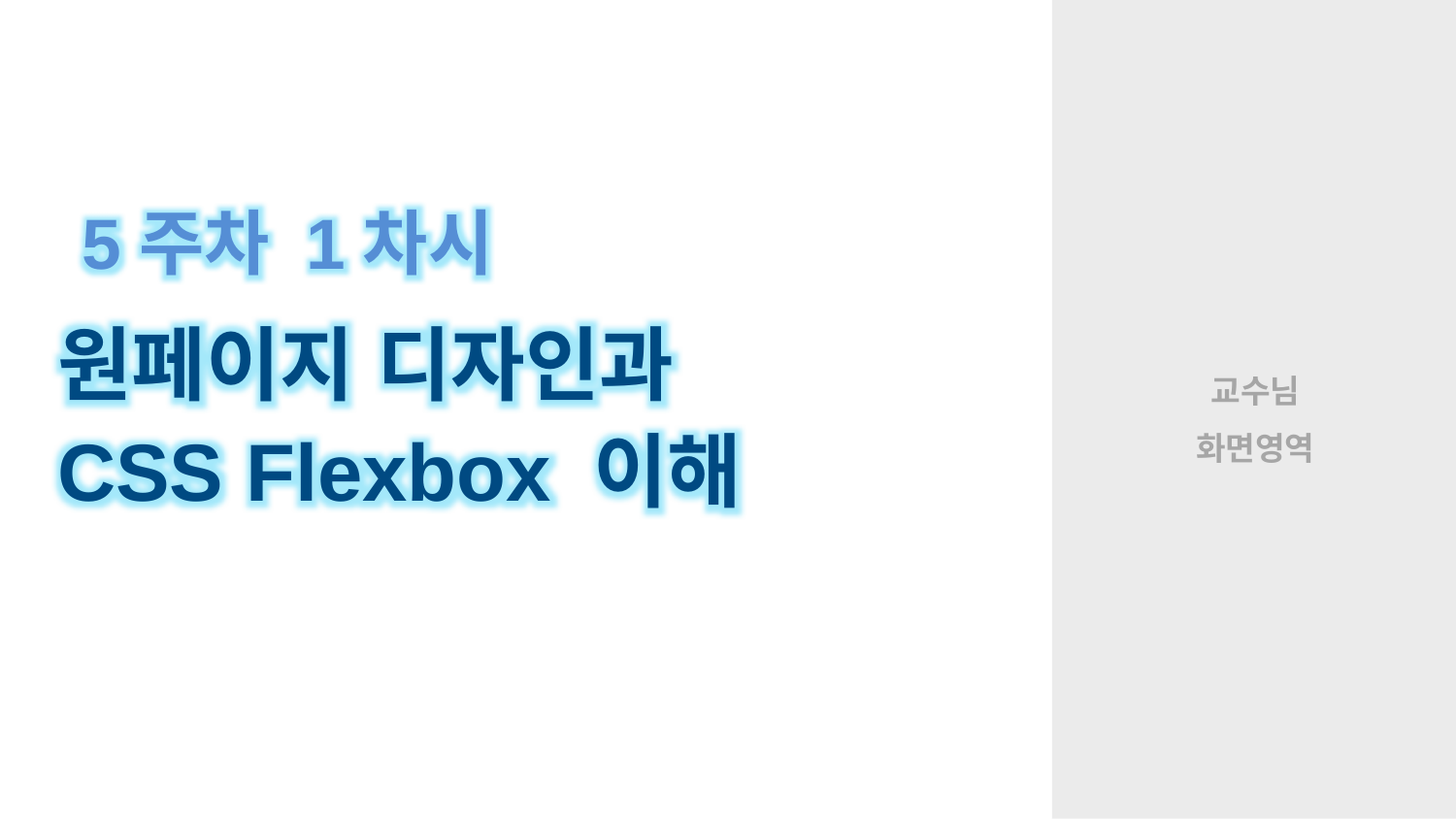

5주차 1차시
원페이지 디자인과
CSS Flexbox 이해